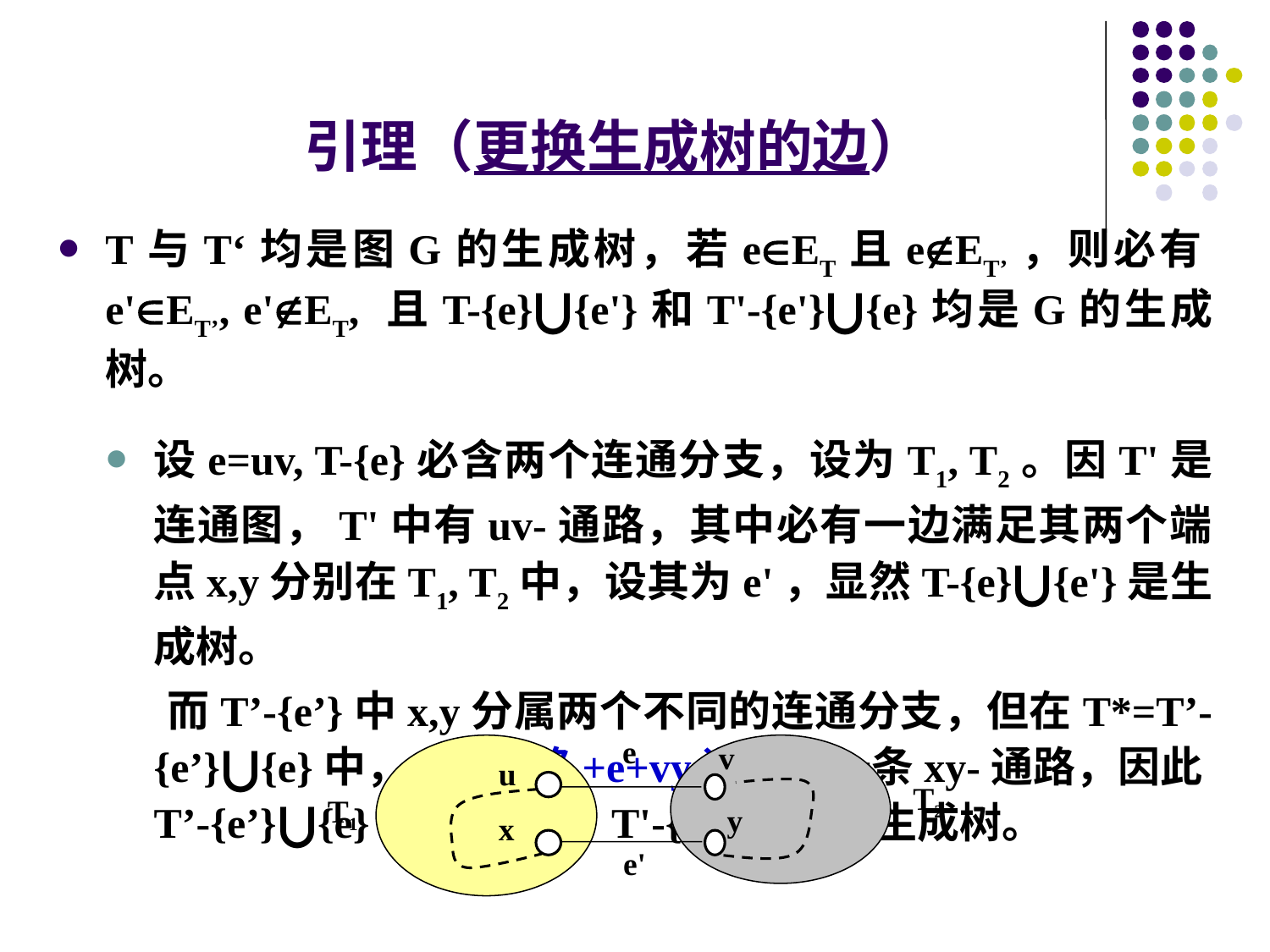

# 引理（更换生成树的边）
T与T‘均是图G的生成树，若e∈ET且e∉ET’，则必有e'∈ET’, e'∉ET, 且T-{e}⋃{e'}和T'-{e'}⋃{e}均是G的生成树。
设e=uv, T-{e}必含两个连通分支，设为T1, T2。因T'是连通图，T'中有uv-通路，其中必有一边满足其两个端点x,y分别在T1, T2中，设其为e'，显然T-{e}⋃{e'}是生成树。
     而T’-{e’}中x,y分属两个不同的连通分支，但在T*=T’-{e’}⋃{e}中，xu-通路+e+vy通路是一条xy-通路，因此T’-{e’}⋃{e}连通，从而 T'-{e'}⋃{e}是生成树。

e
v

y

u

x

T2

T1

e'